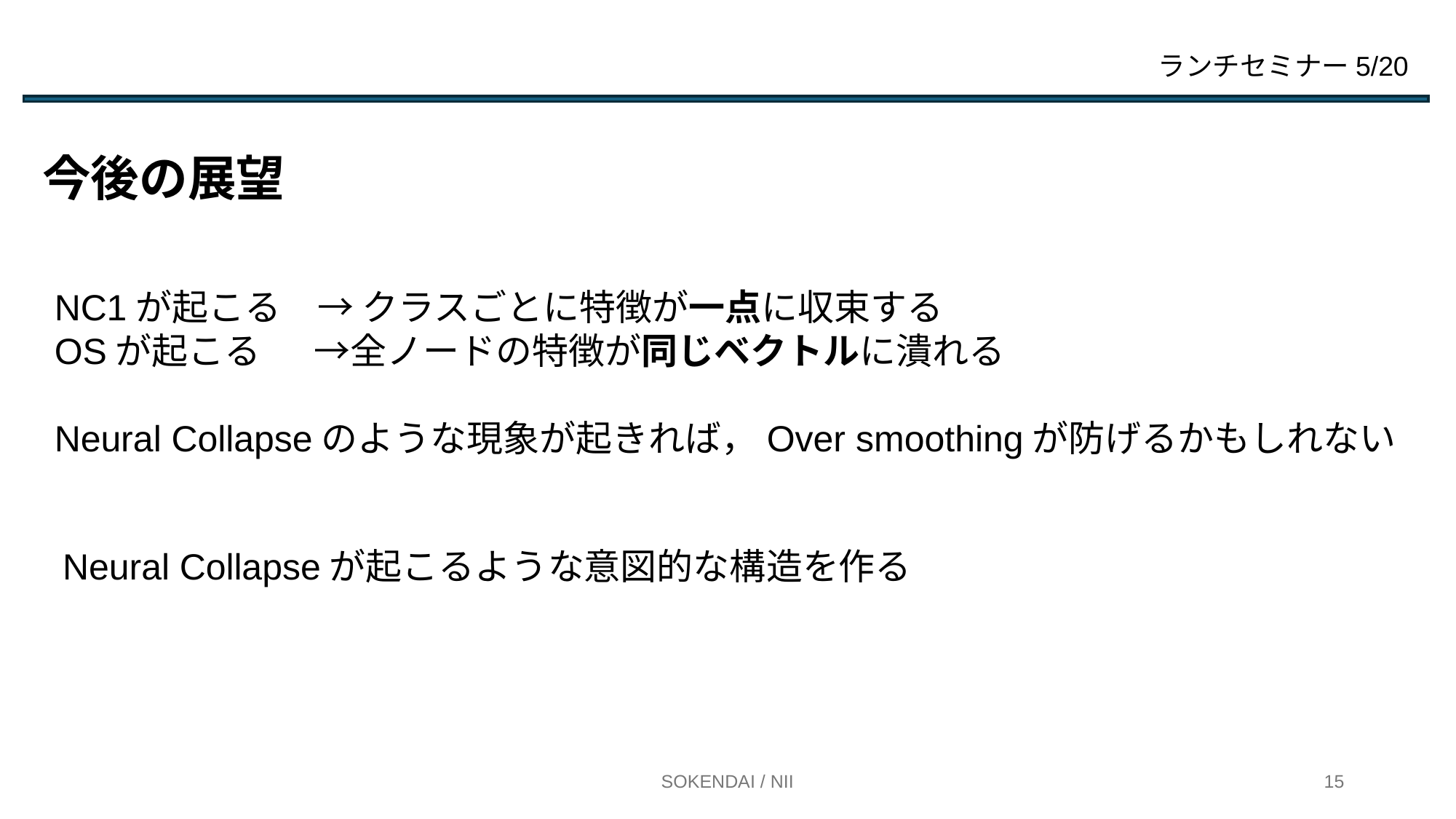

ランチセミナー5/20
今後の展望
NC1が起こる　→ クラスごとに特徴が一点に収束する
OSが起こる　  →全ノードの特徴が同じベクトルに潰れる

Neural Collapseのような現象が起きれば，Over smoothingが防げるかもしれない
Neural Collapseが起こるような意図的な構造を作る
SOKENDAI / NII
15